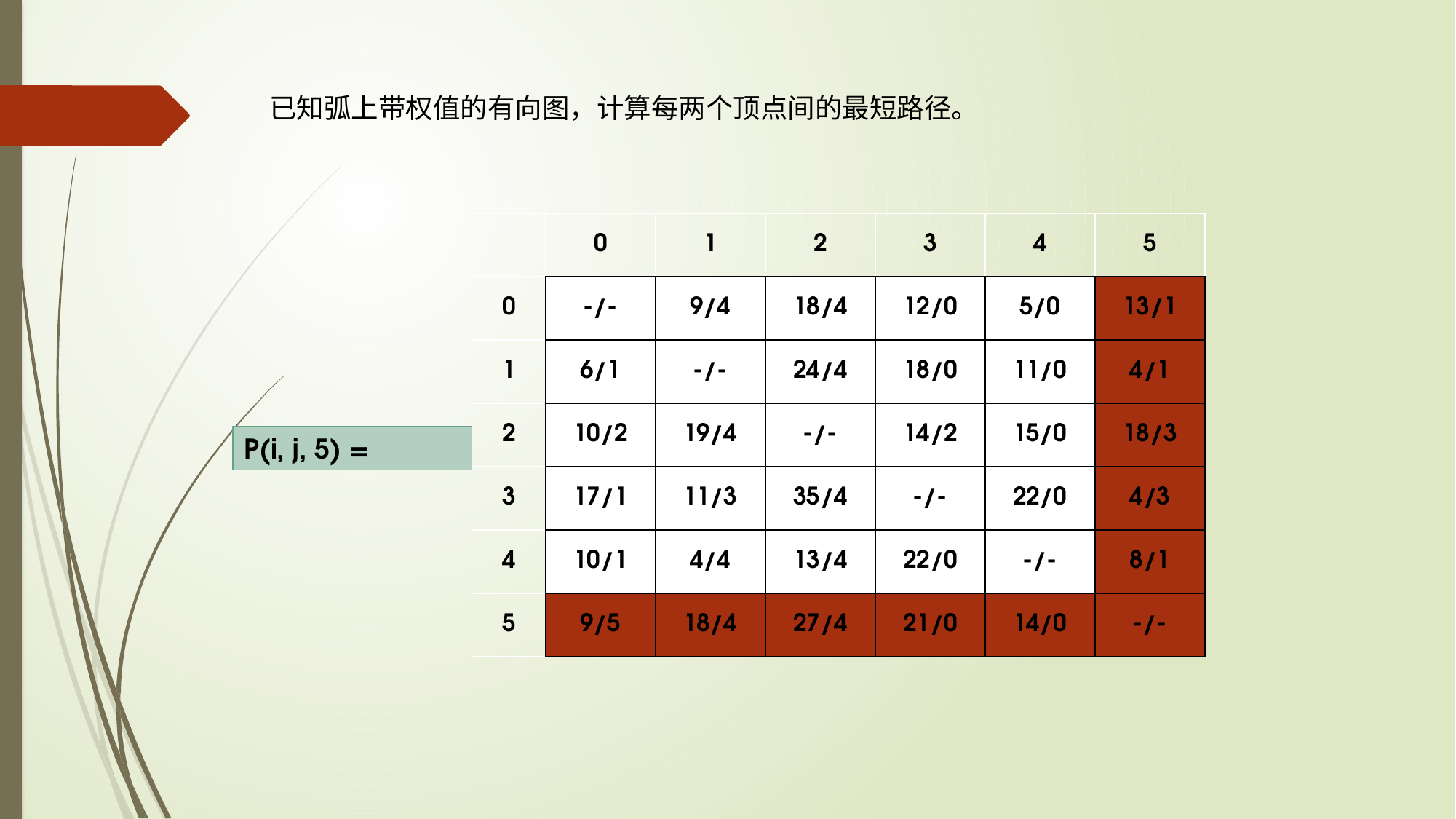

已知弧上带权值的有向图，计算每两个顶点间的最短路径。
|  | 0 | 1 | 2 | 3 | 4 | 5 |
| --- | --- | --- | --- | --- | --- | --- |
| 0 | -/- | 9/4 | 18/4 | 12/0 | 5/0 | 13/1 |
| 1 | 6/1 | -/- | 24/4 | 18/0 | 11/0 | 4/1 |
| 2 | 10/2 | 19/4 | -/- | 14/2 | 15/0 | 18/3 |
| 3 | 17/1 | 11/3 | 35/4 | -/- | 22/0 | 4/3 |
| 4 | 10/1 | 4/4 | 13/4 | 22/0 | -/- | 8/1 |
| 5 | 9/5 | 18/4 | 27/4 | 21/0 | 14/0 | -/- |
P(i, j, 5) =